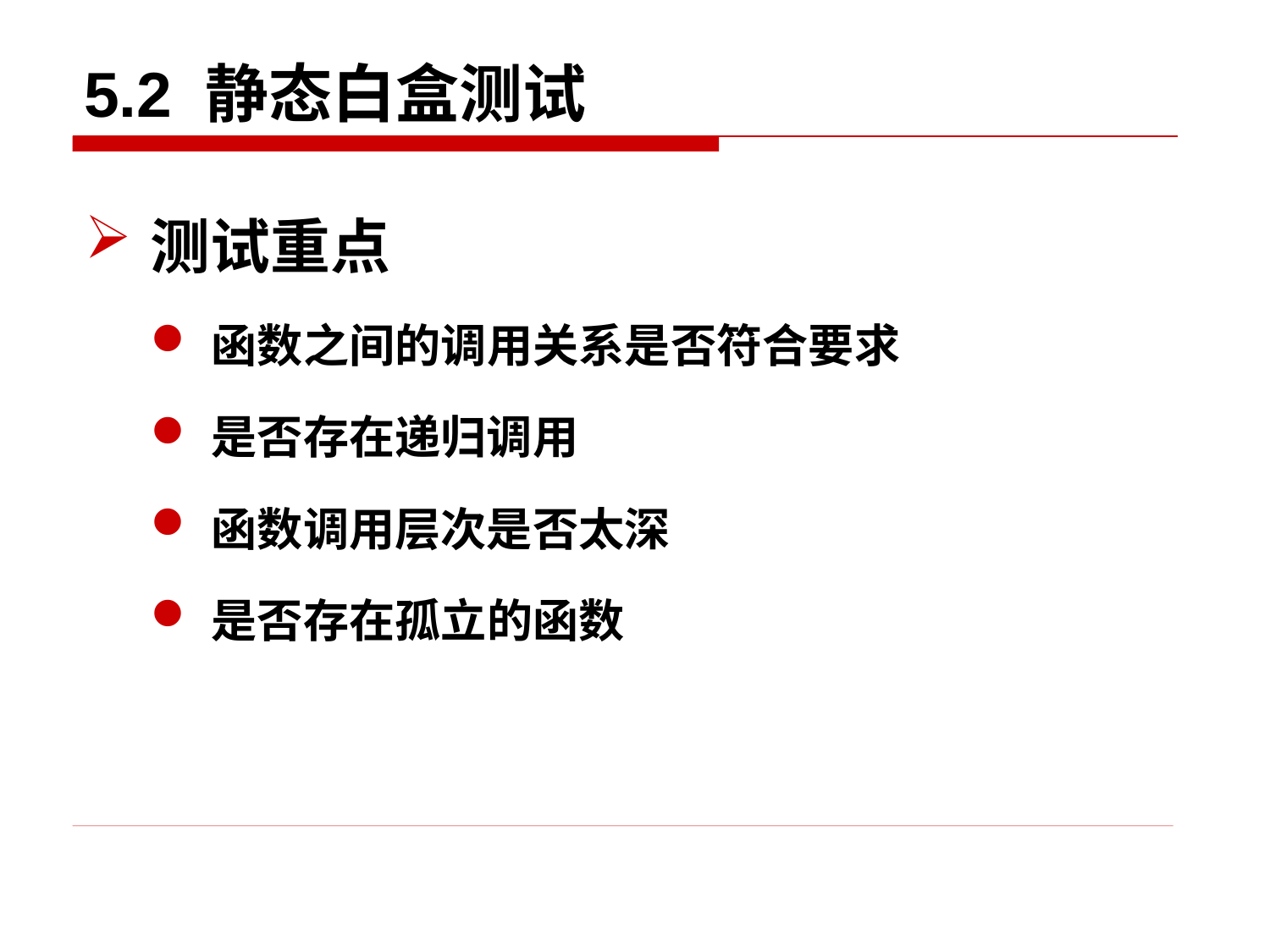

# 5.2 静态白盒测试
测试重点
函数之间的调用关系是否符合要求
是否存在递归调用
函数调用层次是否太深
是否存在孤立的函数